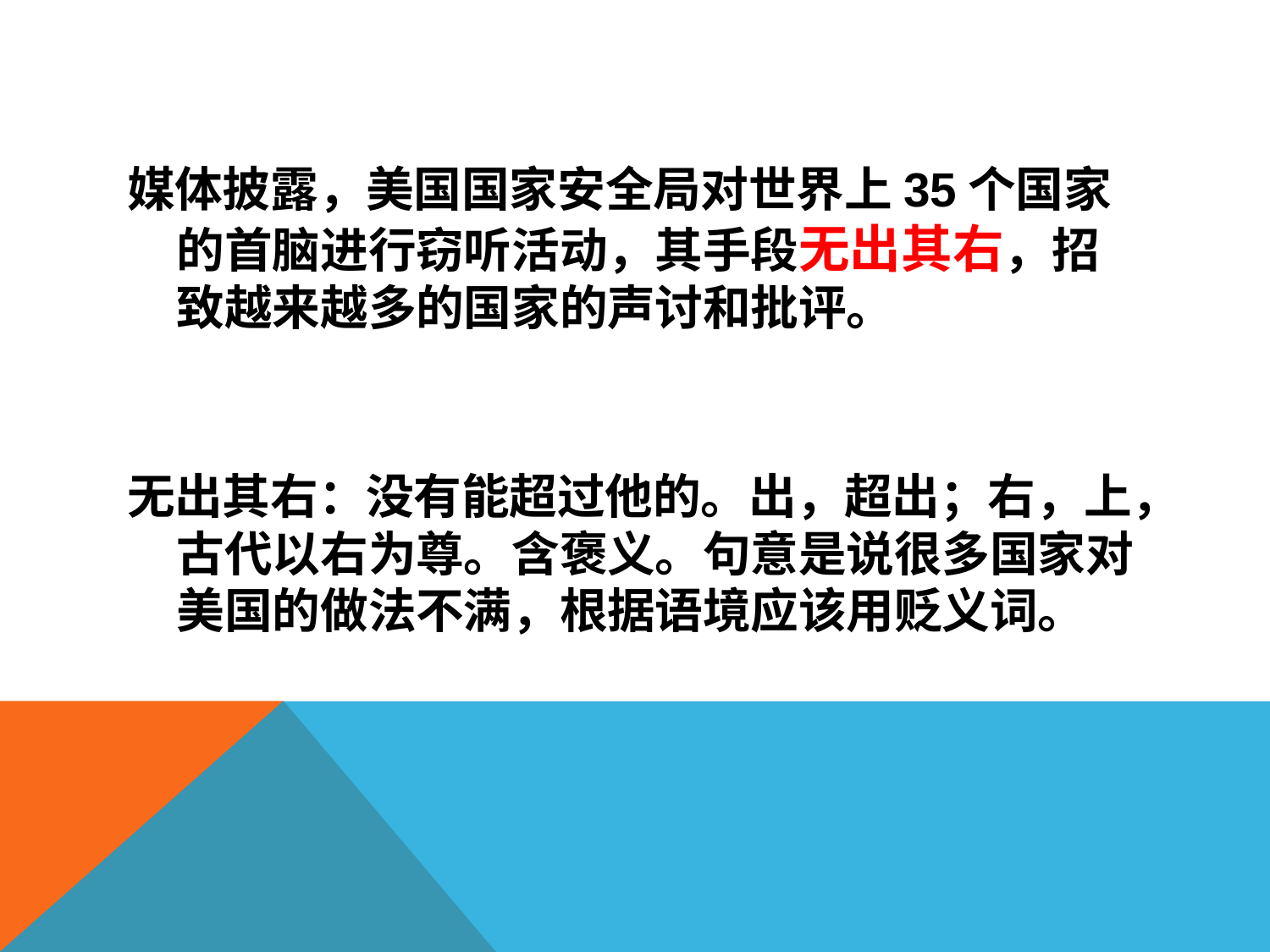

#
媒体披露，美国国家安全局对世界上35个国家的首脑进行窃听活动，其手段无出其右，招致越来越多的国家的声讨和批评。

无出其右：没有能超过他的。出，超出；右，上，古代以右为尊。含褒义。句意是说很多国家对美国的做法不满，根据语境应该用贬义词。